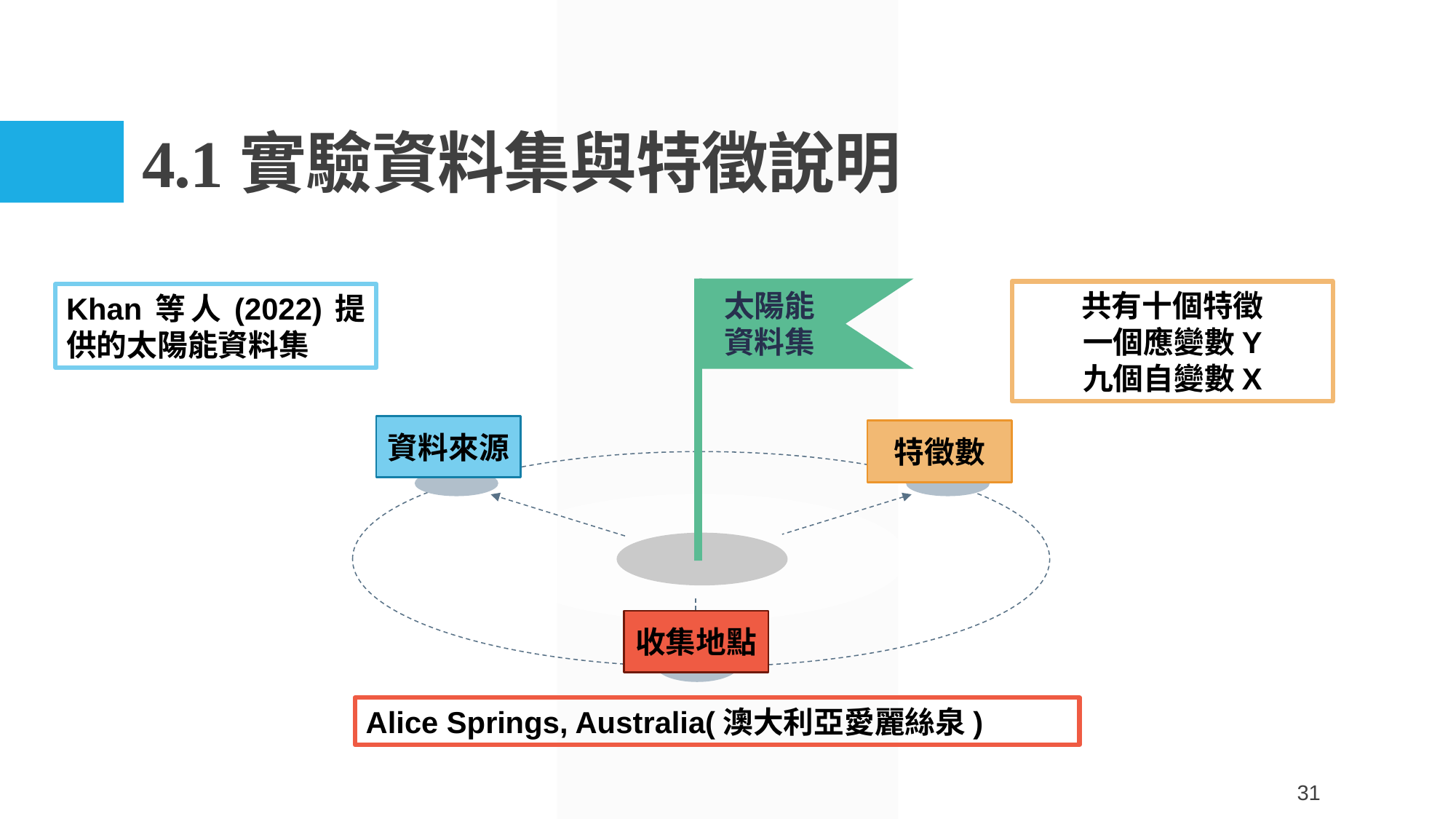

# 4.1實驗資料集與特徵說明

太陽能
資料集

共有十個特徵
一個應變數Y
九個自變數X
Khan等人(2022)提供的太陽能資料集
資料來源
特徵數
收集地點
Alice Springs, Australia(澳大利亞愛麗絲泉)
31